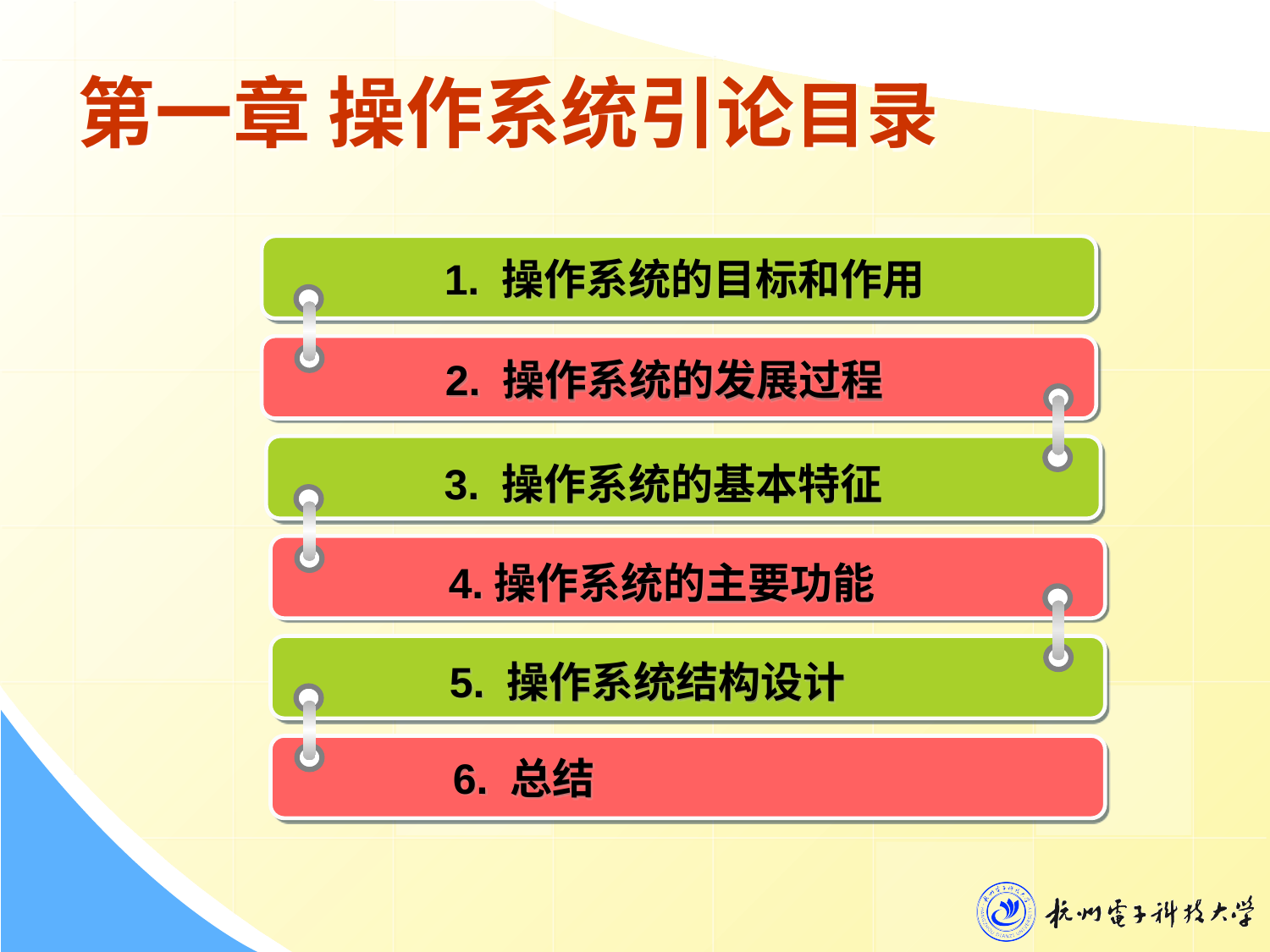

第一章 操作系统引论目录

1. 操作系统的目标和作用

2. 操作系统的发展过程

3. 操作系统的基本特征

4.操作系统的主要功能

5. 操作系统结构设计

6. 总结